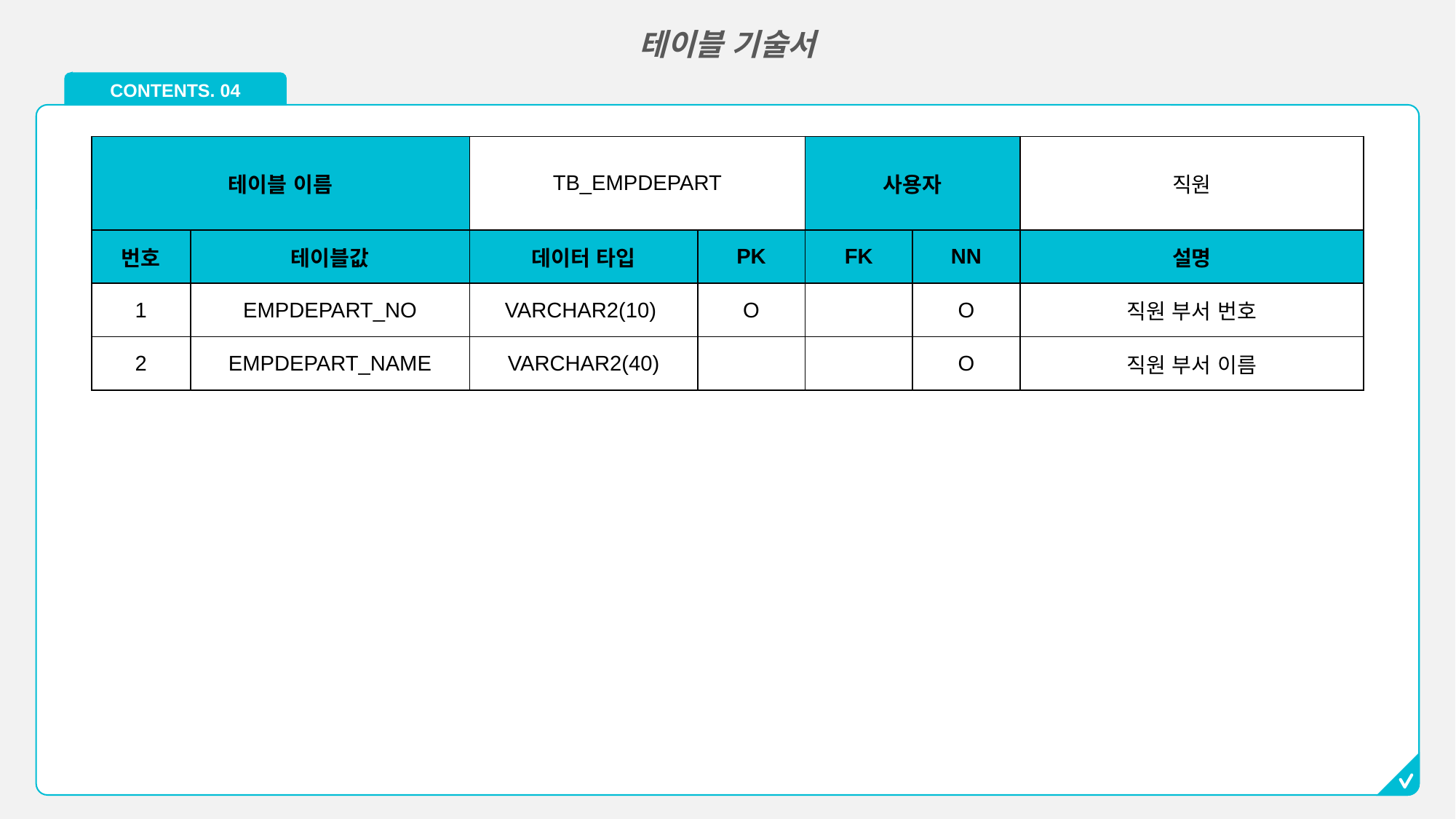

테이블 기술서
CONTENTS. 04

| 테이블 이름 |  | TB\_EMPDEPART |  | 사용자 |  | 직원 |
| --- | --- | --- | --- | --- | --- | --- |
| 번호 | 테이블값 | 데이터 타입 | PK | FK | NN | 설명 |
| 1 | EMPDEPART\_NO | VARCHAR2(10) | O |  | O | 직원 부서 번호 |
| 2 | EMPDEPART\_NAME | VARCHAR2(40) |  |  | O | 직원 부서 이름 |